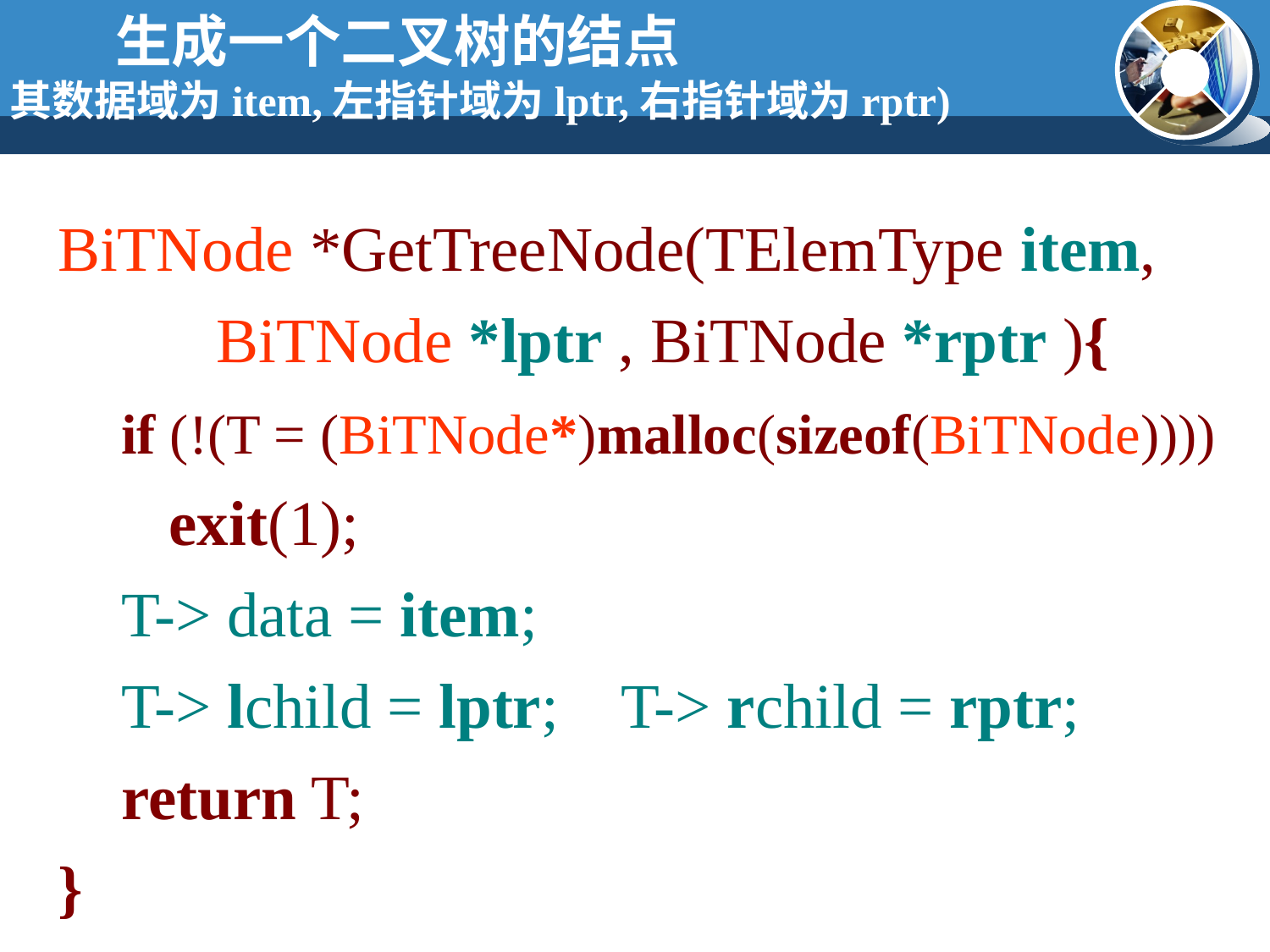

生成一个二叉树的结点
(其数据域为item,左指针域为lptr,右指针域为rptr)
BiTNode *GetTreeNode(TElemType item,
          BiTNode *lptr , BiTNode *rptr ){
    if (!(T = (BiTNode*)malloc(sizeof(BiTNode))))
       exit(1);
    T-> data = item;
    T-> lchild = lptr;    T-> rchild = rptr;
    return T;
}